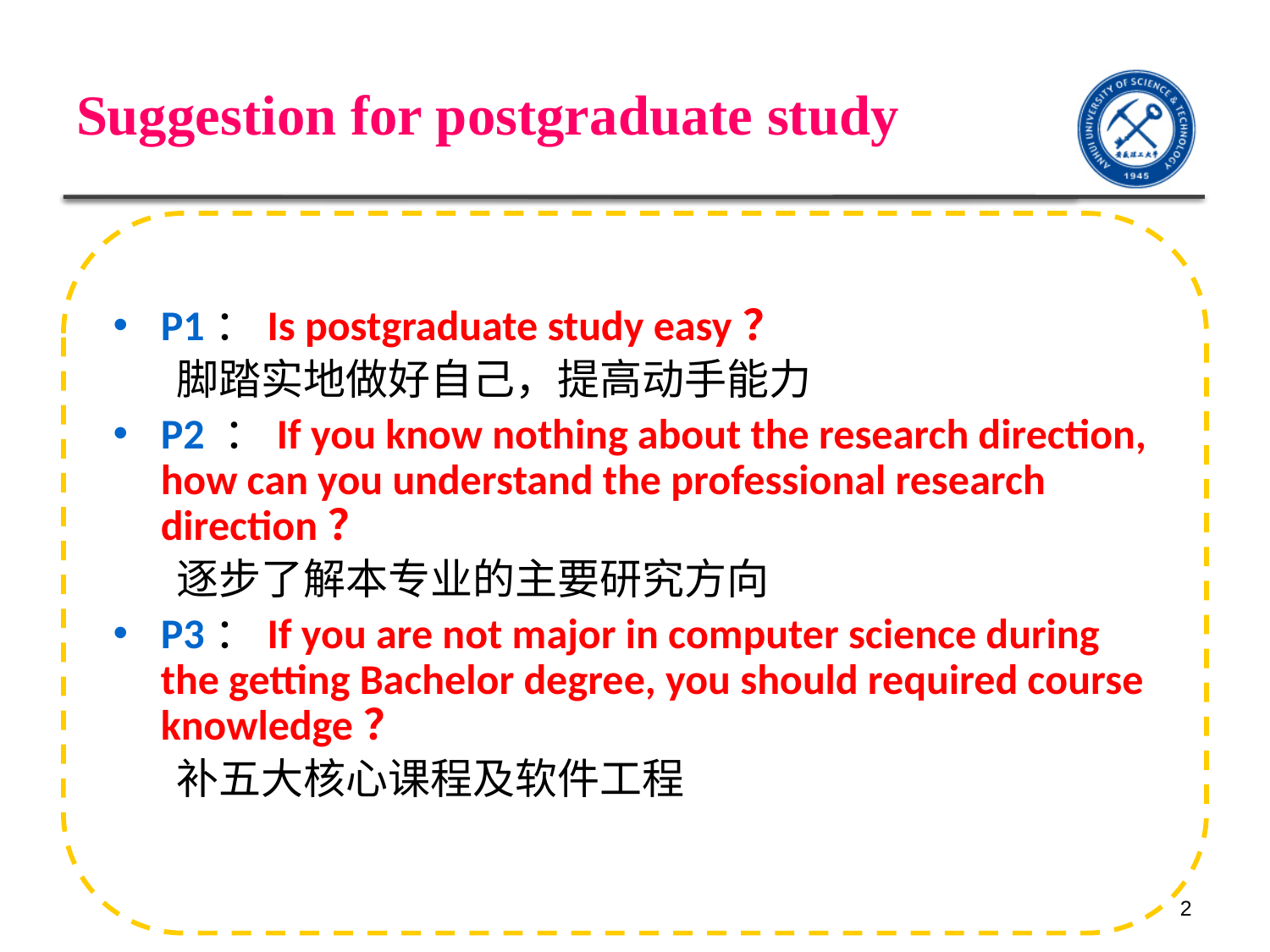

Suggestion for postgraduate study

P1：Is postgraduate study easy？
脚踏实地做好自己，提高动手能力
P2 ：If you know nothing about the research direction, how can you understand the professional research direction？
逐步了解本专业的主要研究方向
P3：If you are not major in computer science during the getting Bachelor degree, you should required course knowledge？
补五大核心课程及软件工程

2